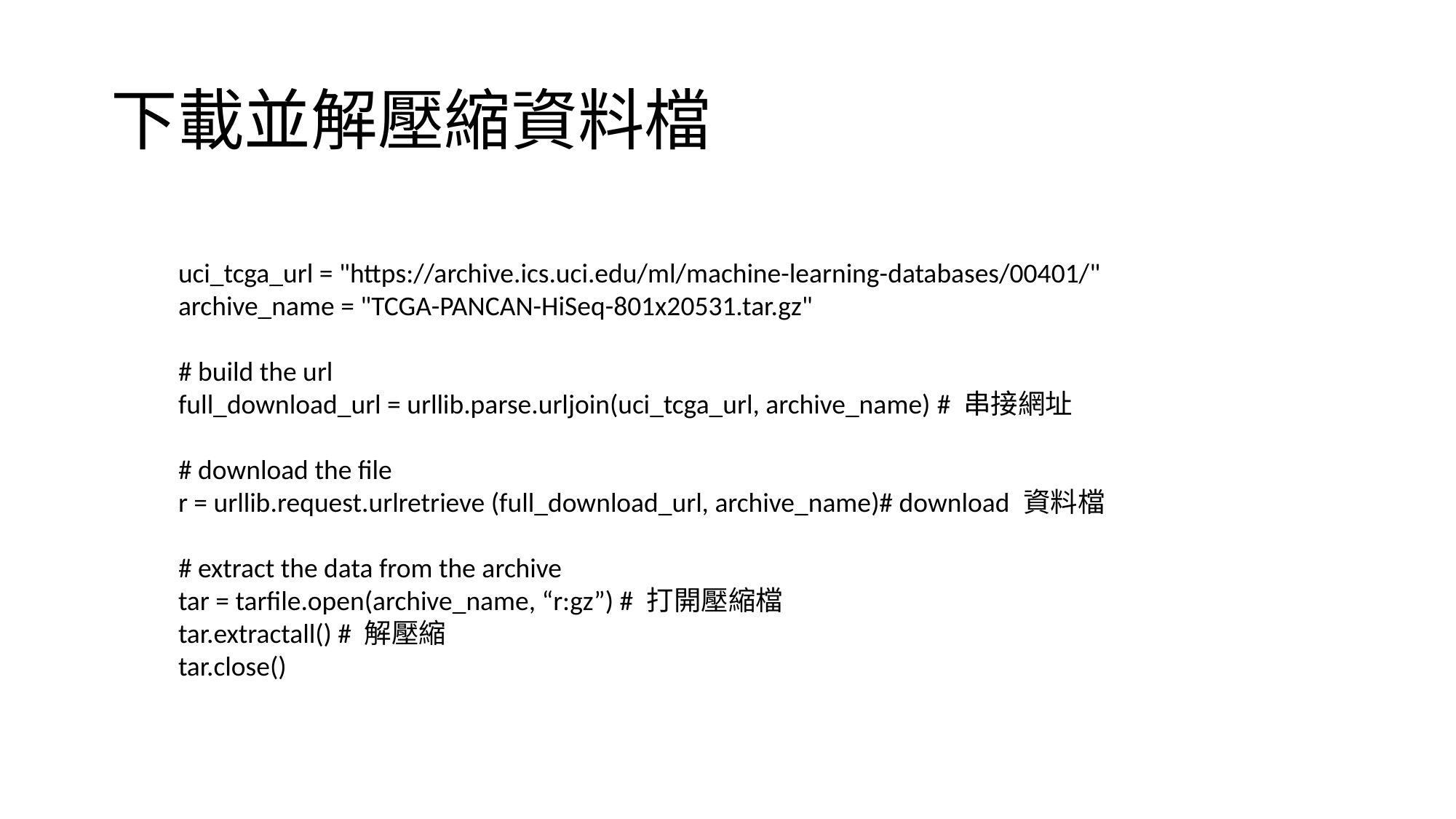

# 下載並解壓縮資料檔
uci_tcga_url = "https://archive.ics.uci.edu/ml/machine-learning-databases/00401/"
archive_name = "TCGA-PANCAN-HiSeq-801x20531.tar.gz"

# build the url
full_download_url = urllib.parse.urljoin(uci_tcga_url, archive_name) # 串接網址

# download the file
r = urllib.request.urlretrieve (full_download_url, archive_name)# download 資料檔

# extract the data from the archive
tar = tarfile.open(archive_name, “r:gz”) # 打開壓縮檔
tar.extractall() # 解壓縮
tar.close()